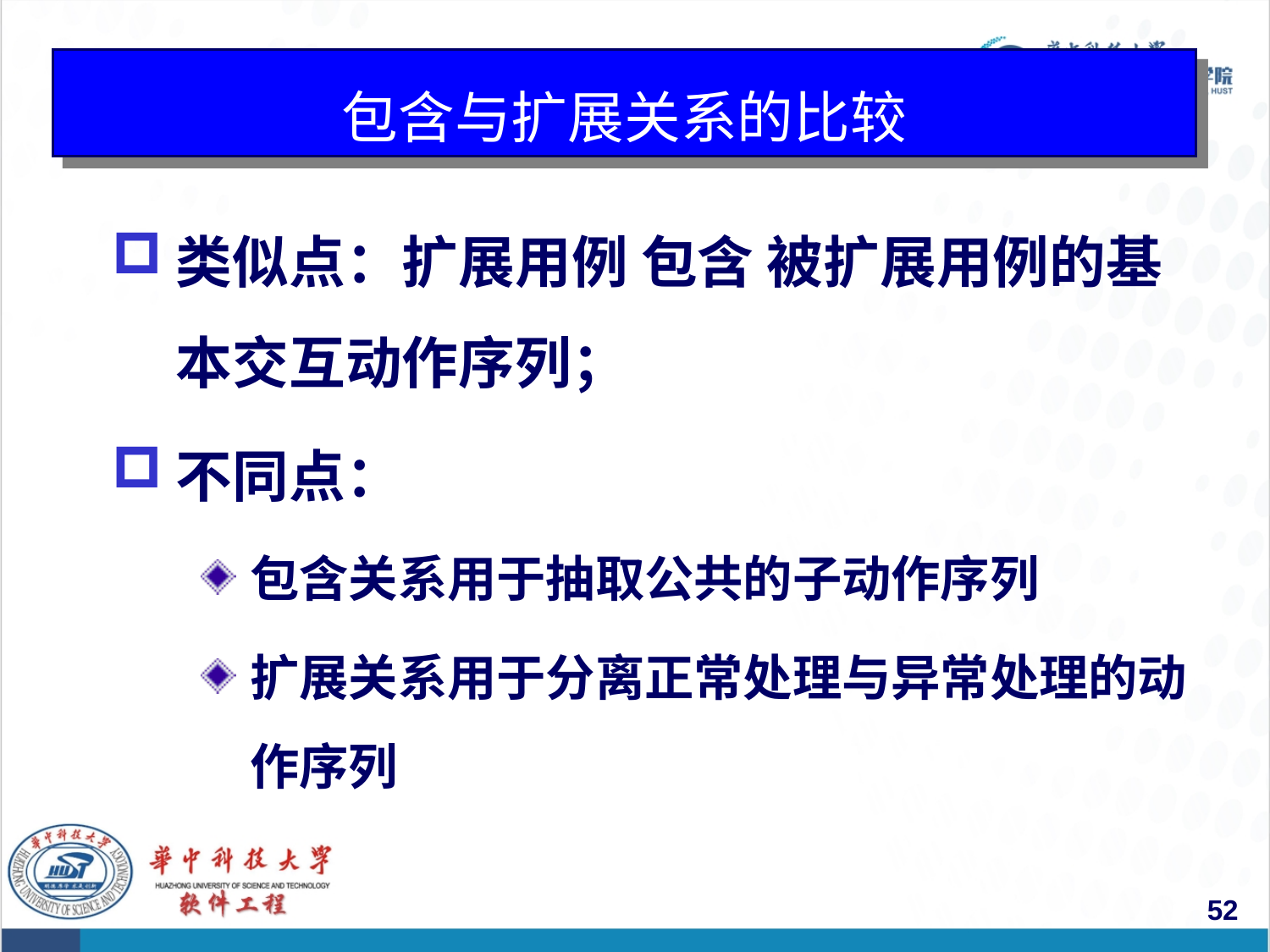

# 包含与扩展关系的比较
类似点：扩展用例 包含 被扩展用例的基本交互动作序列；
不同点：
包含关系用于抽取公共的子动作序列
扩展关系用于分离正常处理与异常处理的动作序列

52